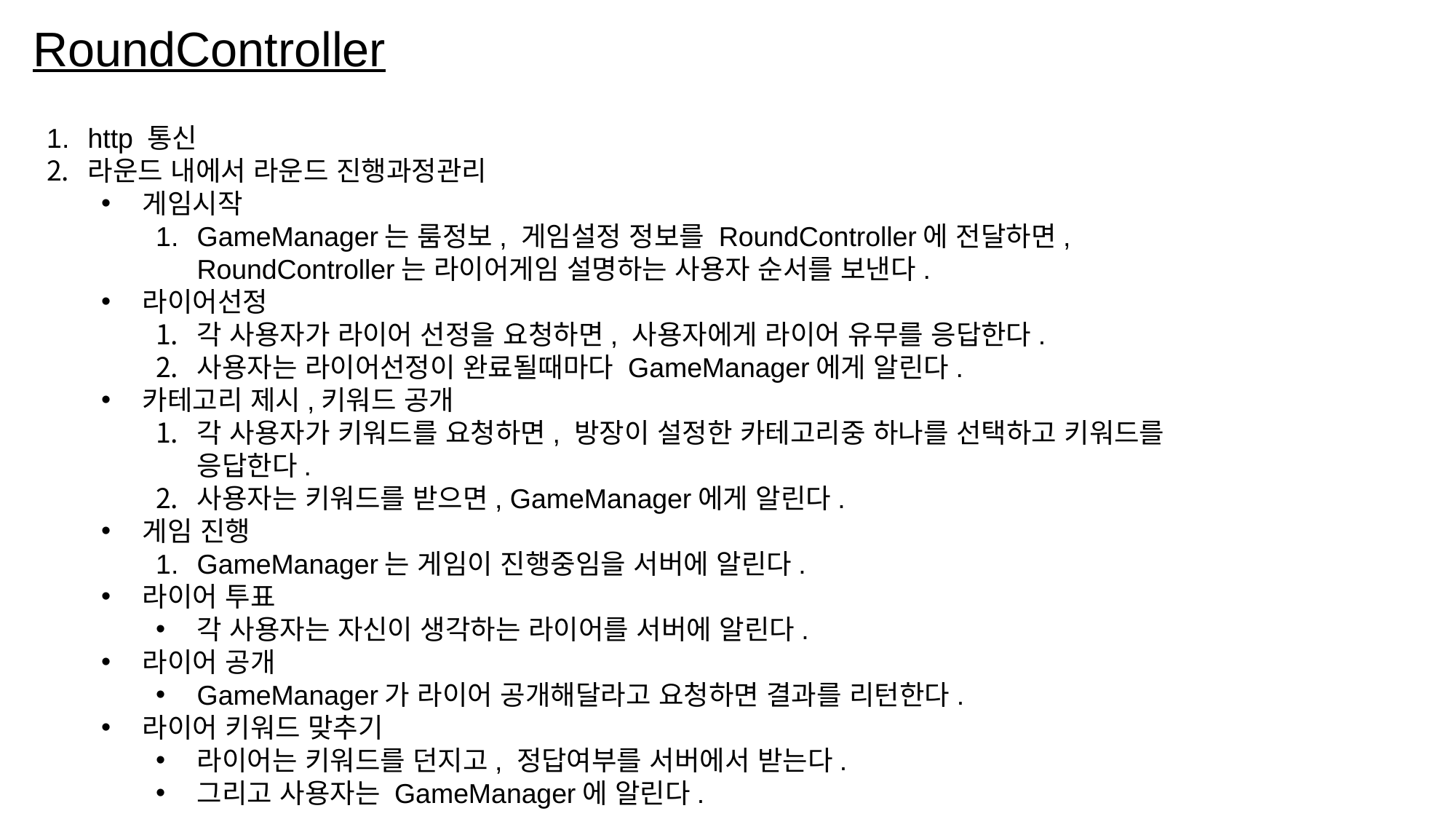

# RoundController
http 통신
라운드 내에서 라운드 진행과정관리
게임시작
GameManager는 룸정보, 게임설정 정보를 RoundController에 전달하면,
RoundController는 라이어게임 설명하는 사용자 순서를 보낸다.
라이어선정
각 사용자가 라이어 선정을 요청하면, 사용자에게 라이어 유무를 응답한다.
사용자는 라이어선정이 완료될때마다 GameManager에게 알린다.
카테고리 제시,키워드 공개
각 사용자가 키워드를 요청하면, 방장이 설정한 카테고리중 하나를 선택하고 키워드를 응답한다.
사용자는 키워드를 받으면, GameManager에게 알린다.
게임 진행
GameManager는 게임이 진행중임을 서버에 알린다.
라이어 투표
각 사용자는 자신이 생각하는 라이어를 서버에 알린다.
라이어 공개
GameManager가 라이어 공개해달라고 요청하면 결과를 리턴한다.
라이어 키워드 맞추기
라이어는 키워드를 던지고, 정답여부를 서버에서 받는다.
그리고 사용자는 GameManager에 알린다.